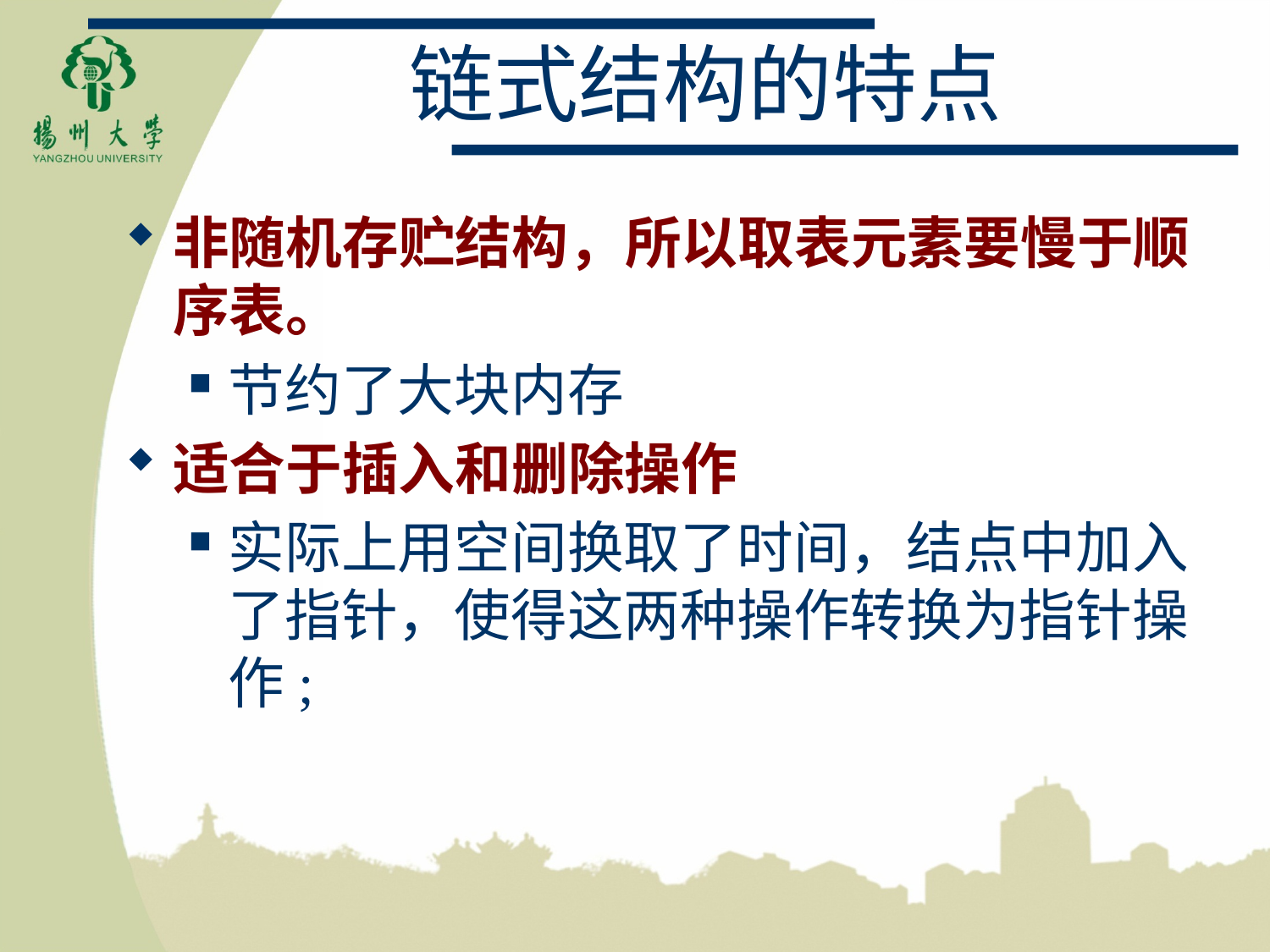

# 链式结构的特点
非随机存贮结构，所以取表元素要慢于顺序表。
节约了大块内存
适合于插入和删除操作
实际上用空间换取了时间，结点中加入了指针，使得这两种操作转换为指针操作;